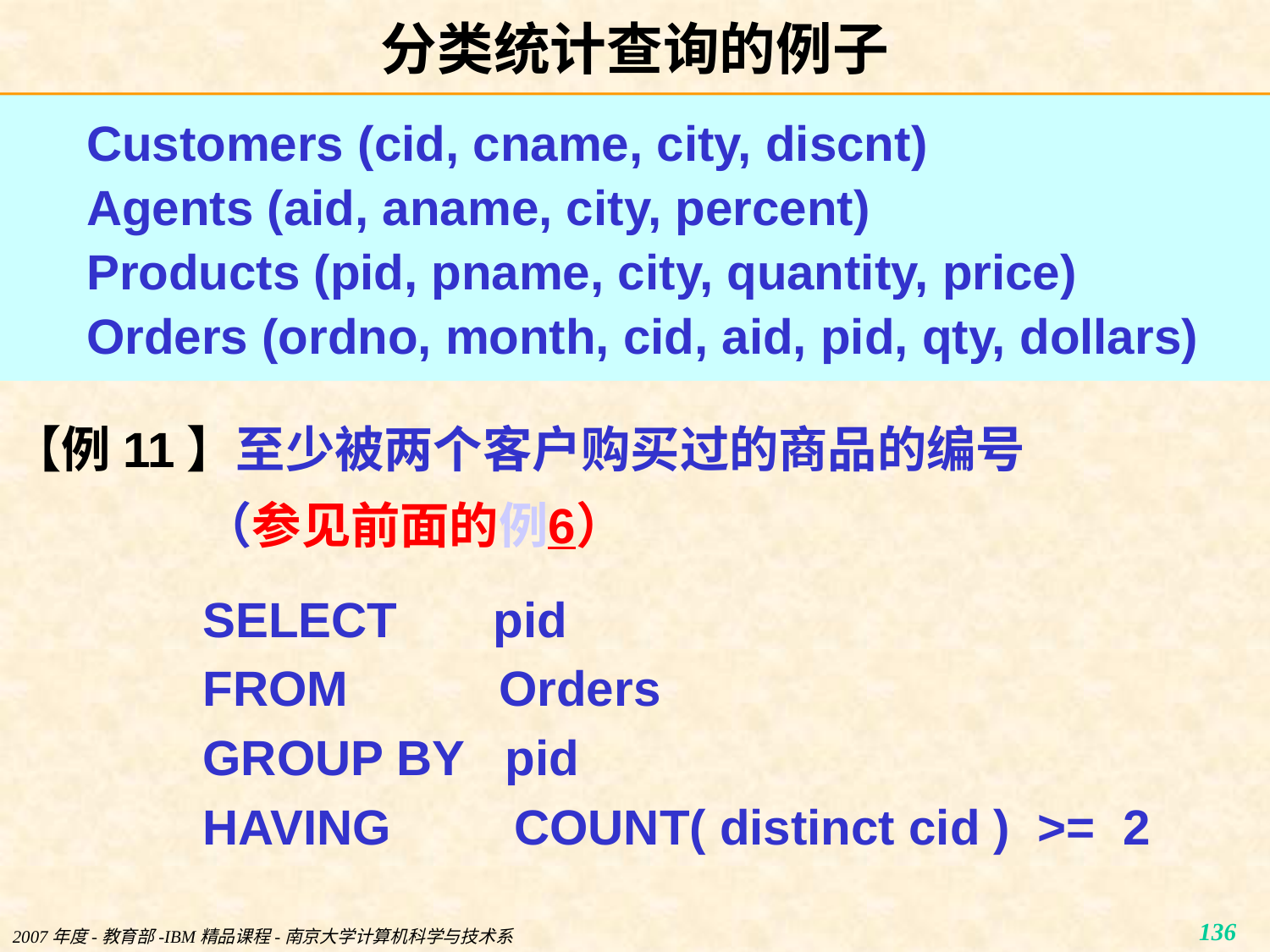

# 分类统计查询的例子

Customers (cid, cname, city, discnt)
Agents (aid, aname, city, percent)
Products (pid, pname, city, quantity, price)
Orders (ordno, month, cid, aid, pid, qty, dollars)
【例11】至少被两个客户购买过的商品的编号
（参见前面的例6）
SELECT       pid
FROM           Orders
GROUP BY   pid
HAVING         COUNT( distinct cid )  >=  2
136
2007年度-教育部-IBM精品课程-南京大学计算机科学与技术系